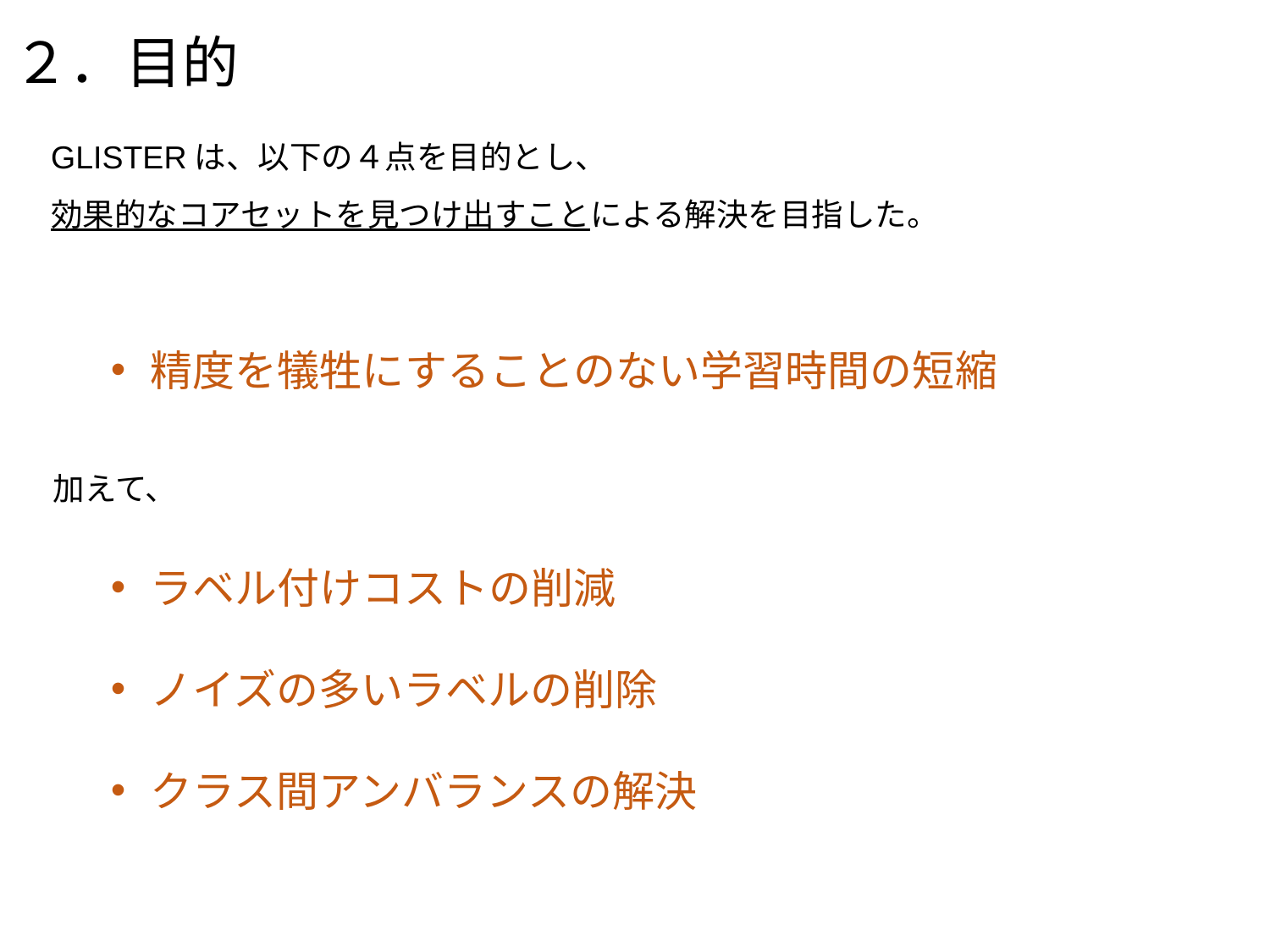

# ２．目的
GLISTERは、以下の４点を目的とし、
効果的なコアセットを見つけ出すことによる解決を目指した。
精度を犠牲にすることのない学習時間の短縮
加えて、
ラベル付けコストの削減
ノイズの多いラベルの削除
クラス間アンバランスの解決